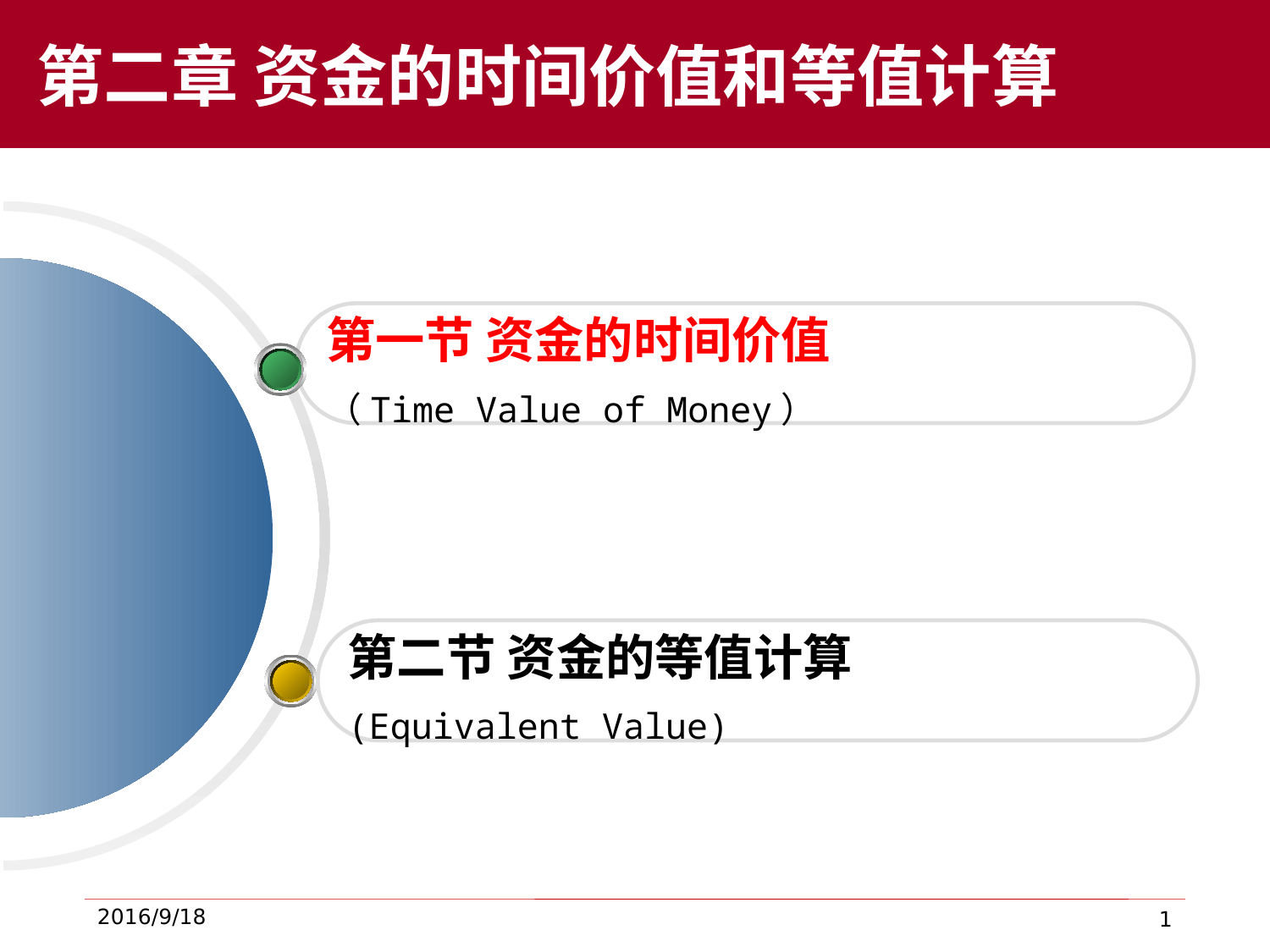

第二章 资金的时间价值和等值计算
# 目	录

第一节 资金的时间价值
（Time Value of Money）

第二节 资金的等值计算
(Equivalent Value)

2016/9/18
1